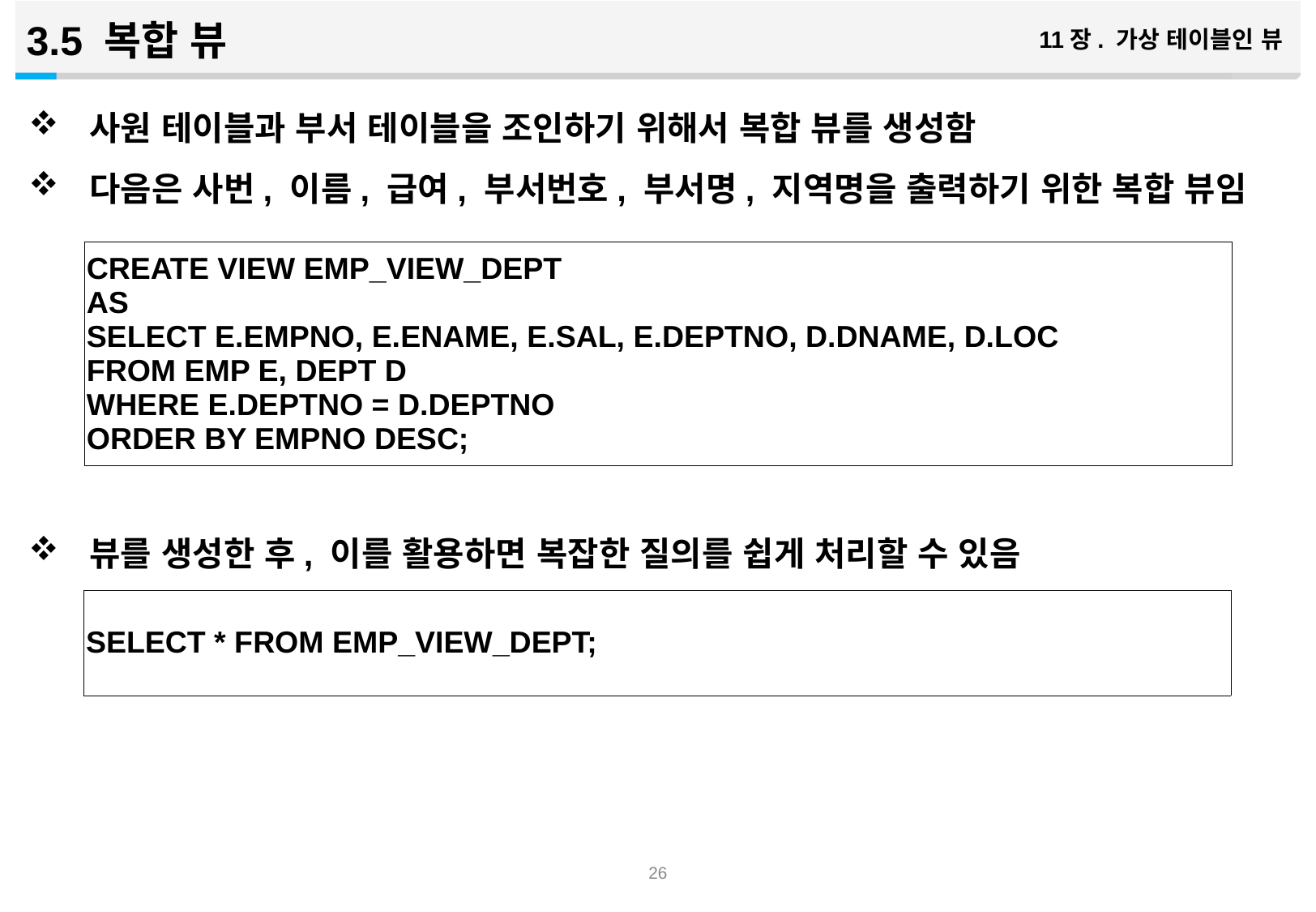

3.5 복합 뷰
11장. 가상 테이블인 뷰
사원 테이블과 부서 테이블을 조인하기 위해서 복합 뷰를 생성함
다음은 사번, 이름, 급여, 부서번호, 부서명, 지역명을 출력하기 위한 복합 뷰임

뷰를 생성한 후, 이를 활용하면 복잡한 질의를 쉽게 처리할 수 있음
| CREATE VIEW EMP\_VIEW\_DEPT AS SELECT E.EMPNO, E.ENAME, E.SAL, E.DEPTNO, D.DNAME, D.LOC FROM EMP E, DEPT D WHERE E.DEPTNO = D.DEPTNO ORDER BY EMPNO DESC; |
| --- |
| SELECT \* FROM EMP\_VIEW\_DEPT; |
| --- |
26